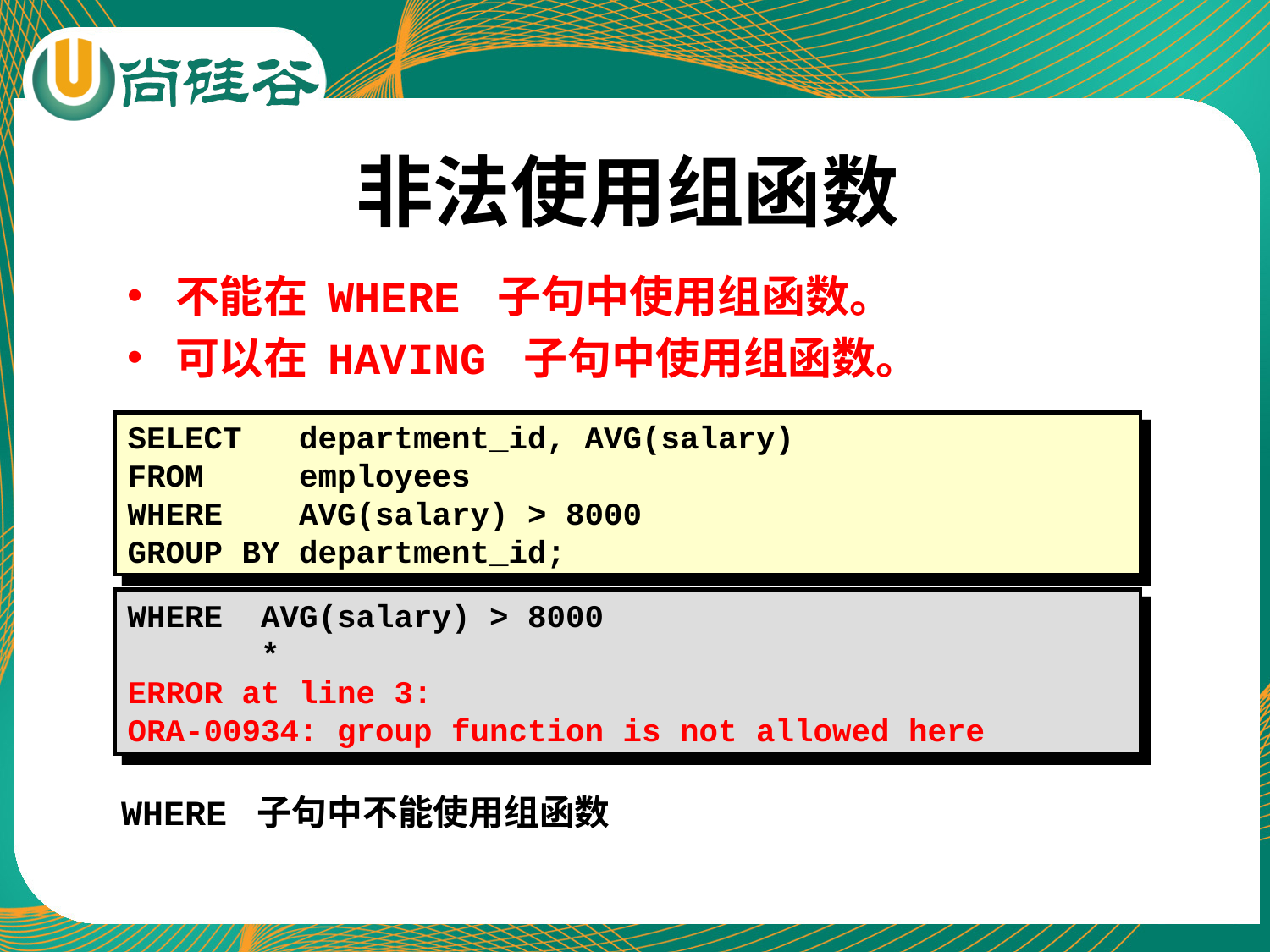

# 非法使用组函数
不能在 WHERE 子句中使用组函数。
可以在 HAVING 子句中使用组函数。
SELECT   department_id, AVG(salary)
FROM     employees
WHERE    AVG(salary) > 8000
GROUP BY department_id;
WHERE  AVG(salary) > 8000
       *
ERROR at line 3:
ORA-00934: group function is not allowed here
WHERE 子句中不能使用组函数